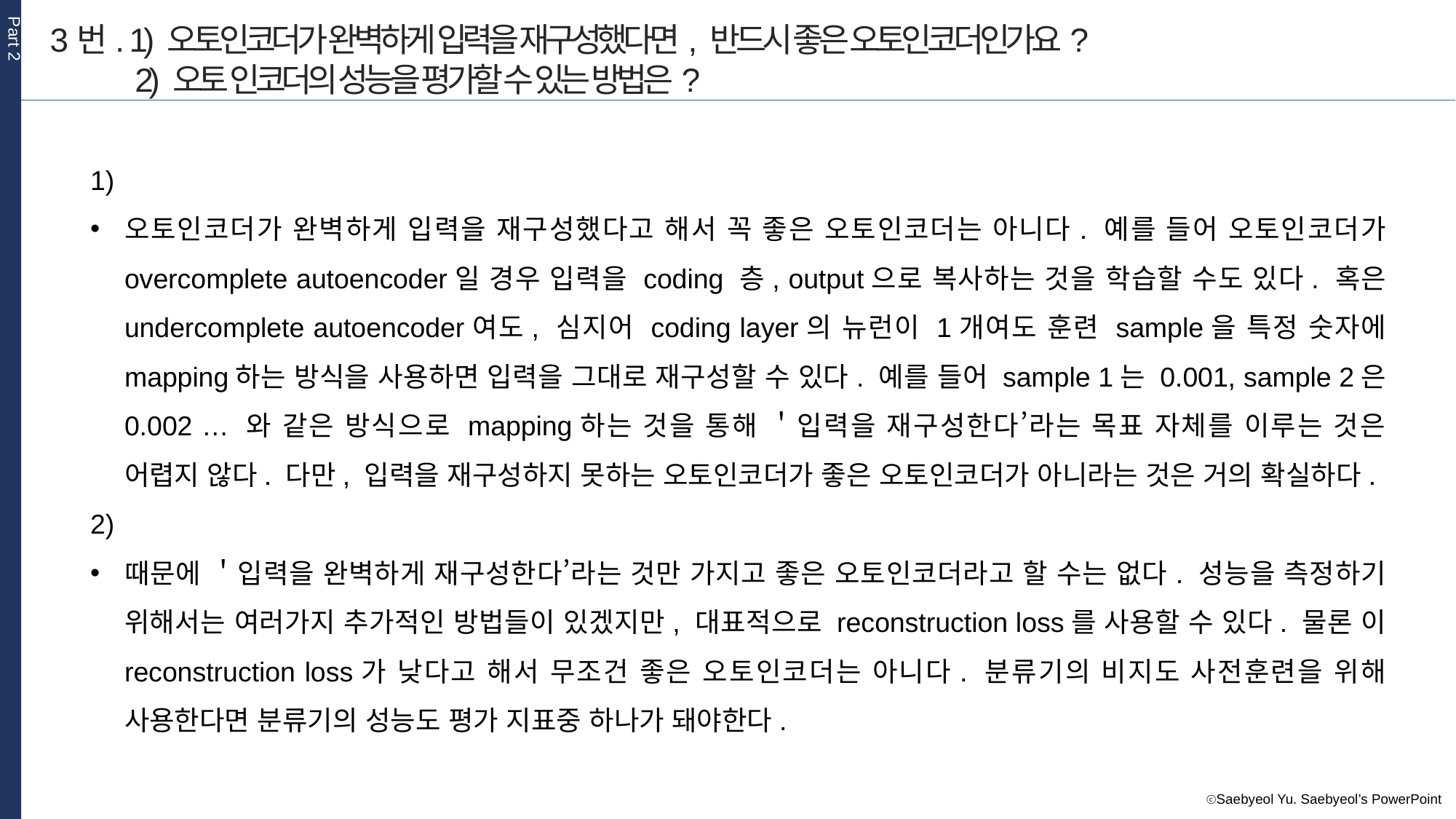

Part 2
3번.  1) 오토인코더가 완벽하게 입력을 재구성했다면, 반드시 좋은 오토인코더인가요?
                 2) 오토 인코더의 성능을 평가할 수 있는 방법은?
1)
오토인코더가 완벽하게 입력을 재구성했다고 해서 꼭 좋은 오토인코더는 아니다. 예를 들어 오토인코더가 overcomplete autoencoder일 경우 입력을 coding 층, output으로 복사하는 것을 학습할 수도 있다. 혹은 undercomplete autoencoder여도, 심지어 coding layer의 뉴런이 1개여도 훈련 sample을 특정 숫자에 mapping하는 방식을 사용하면 입력을 그대로 재구성할 수 있다. 예를 들어 sample 1는 0.001, sample 2은 0.002 … 와 같은 방식으로 mapping하는 것을 통해 ＇입력을 재구성한다’라는 목표 자체를 이루는 것은 어렵지 않다. 다만, 입력을 재구성하지 못하는 오토인코더가 좋은 오토인코더가 아니라는 것은 거의 확실하다.
2)
때문에 ＇입력을 완벽하게 재구성한다’라는 것만 가지고 좋은 오토인코더라고 할 수는 없다. 성능을 측정하기 위해서는 여러가지 추가적인 방법들이 있겠지만, 대표적으로 reconstruction loss를 사용할 수 있다. 물론 이 reconstruction loss가 낮다고 해서 무조건 좋은 오토인코더는 아니다. 분류기의 비지도 사전훈련을 위해 사용한다면 분류기의 성능도 평가 지표중 하나가 돼야한다.